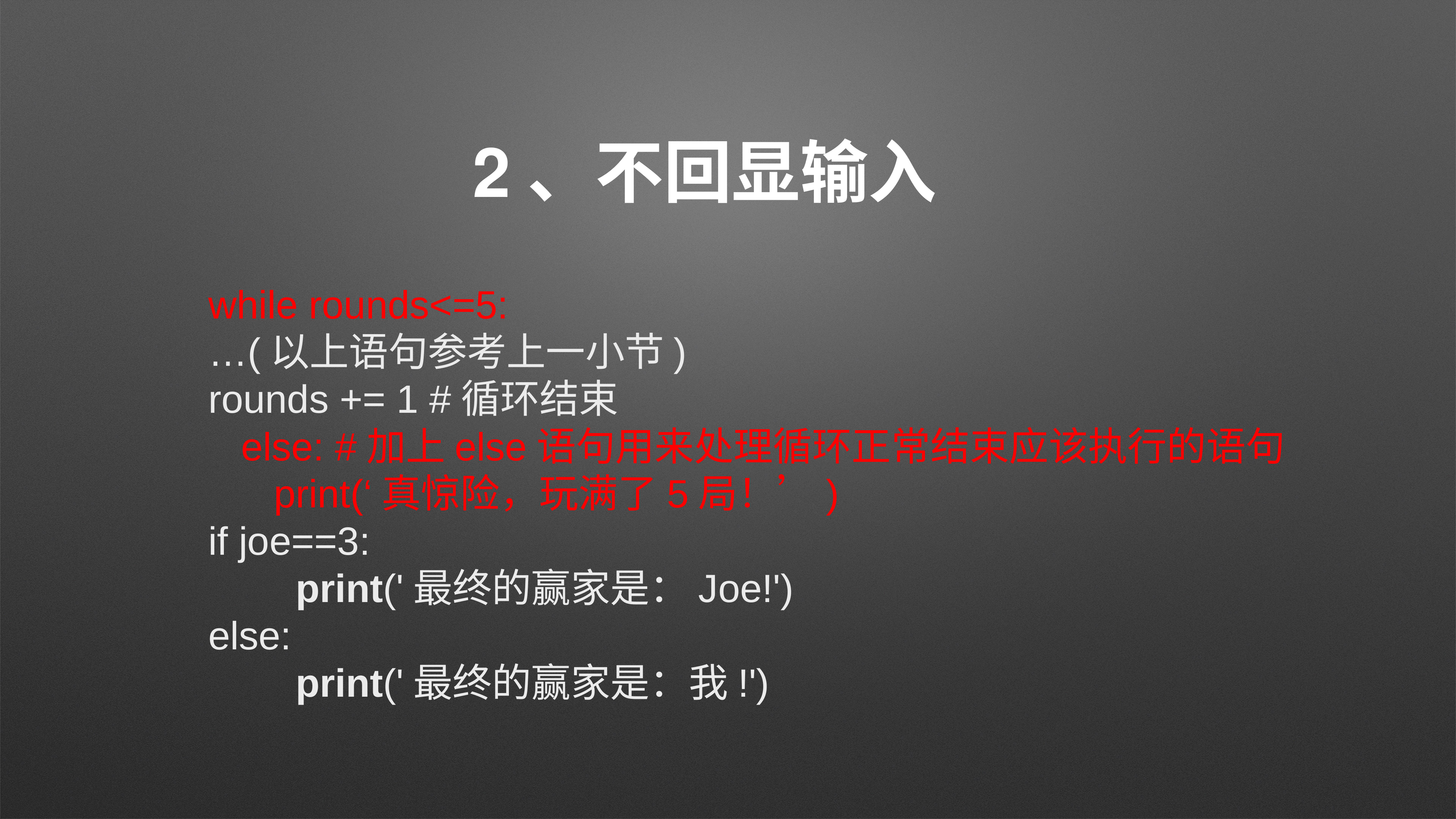

# 2、不回显输入
while rounds<=5:
…(以上语句参考上一小节)
rounds += 1 #循环结束
   else: #加上else语句用来处理循环正常结束应该执行的语句
      print(‘真惊险，玩满了5局！’)
if joe==3:
        print('最终的赢家是：Joe!')
else:
        print('最终的赢家是：我!')